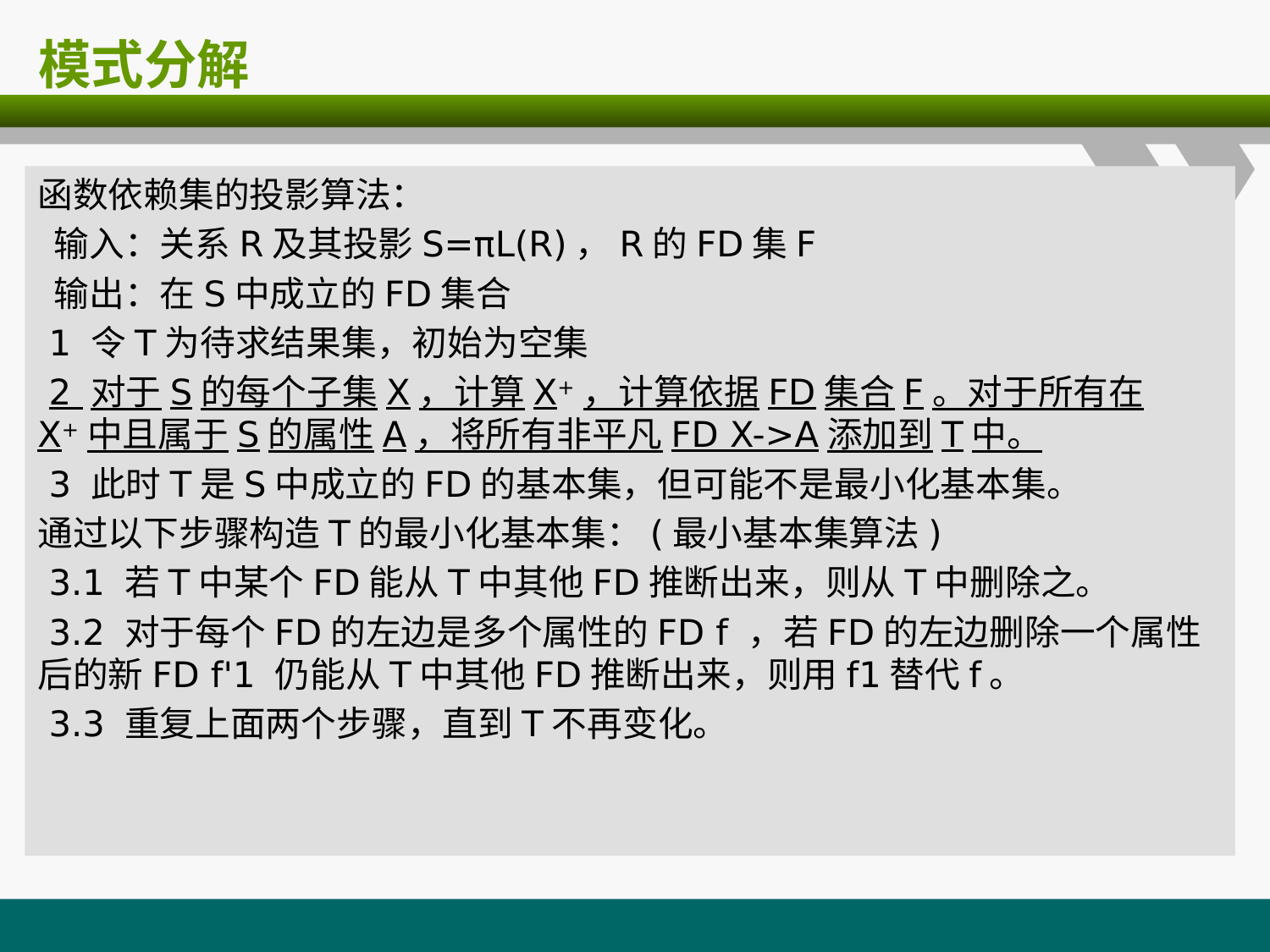

# 模式分解
函数依赖集的投影算法：
 输入：关系R及其投影S=πL(R)，R的FD集F
 输出：在S中成立的FD集合
 1 令T为待求结果集，初始为空集
 2 对于S的每个子集X，计算X+，计算依据FD集合F。对于所有在X+中且属于S的属性A，将所有非平凡FD X->A添加到T中。
 3 此时T是S中成立的FD的基本集，但可能不是最小化基本集。
通过以下步骤构造T的最小化基本集：(最小基本集算法)
 3.1 若T中某个FD能从T中其他FD推断出来，则从T中删除之。
 3.2 对于每个FD的左边是多个属性的FD f ，若FD的左边删除一个属性后的新FD f'1 仍能从T中其他FD推断出来，则用f1替代f。
 3.3 重复上面两个步骤，直到T不再变化。